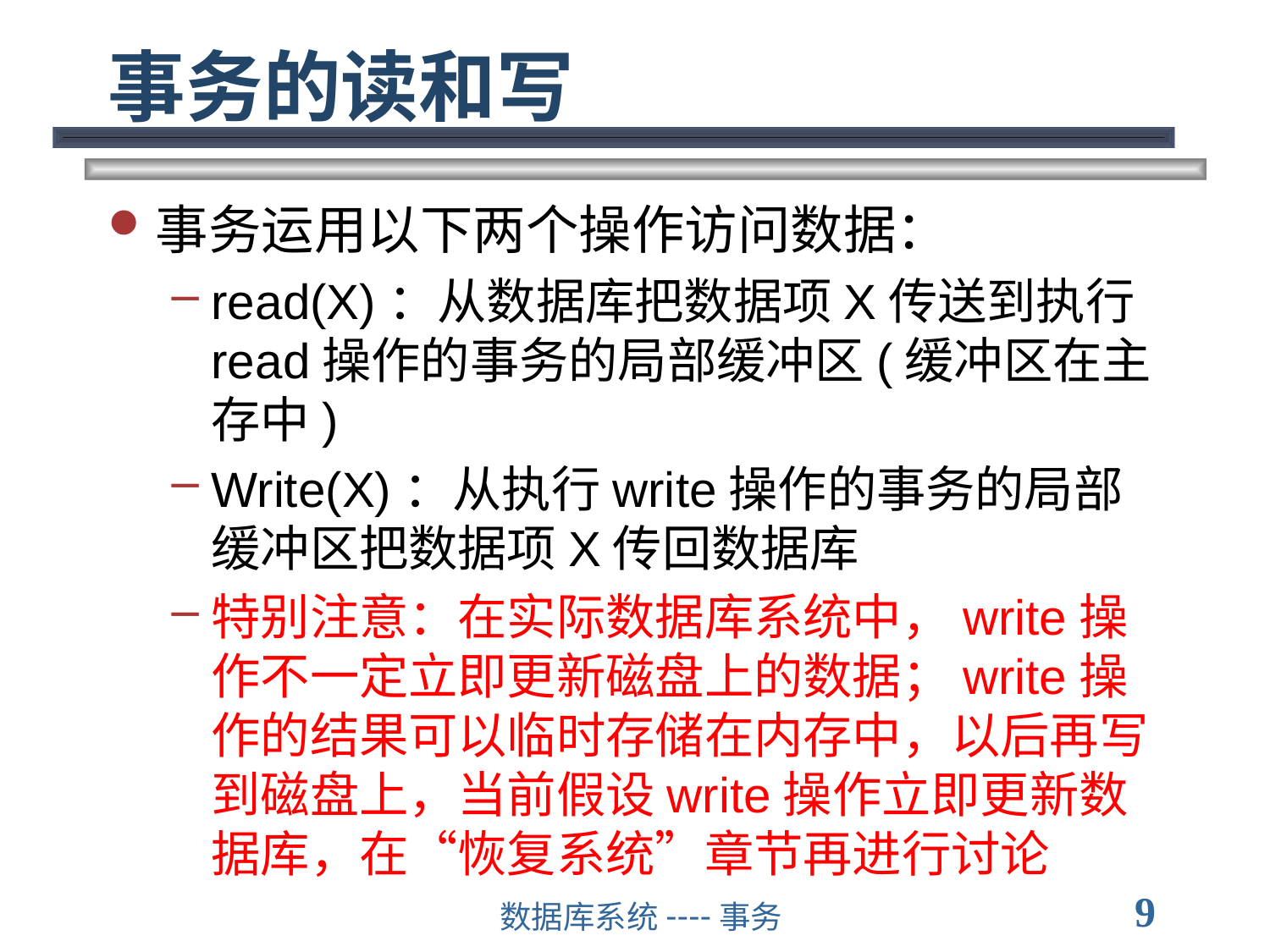

# 事务的读和写
事务运用以下两个操作访问数据：
read(X)：从数据库把数据项X传送到执行read操作的事务的局部缓冲区(缓冲区在主存中)
Write(X)：从执行write操作的事务的局部缓冲区把数据项X传回数据库
特别注意：在实际数据库系统中，write操作不一定立即更新磁盘上的数据；write操作的结果可以临时存储在内存中，以后再写到磁盘上，当前假设write操作立即更新数据库，在“恢复系统”章节再进行讨论
9
数据库系统----事务